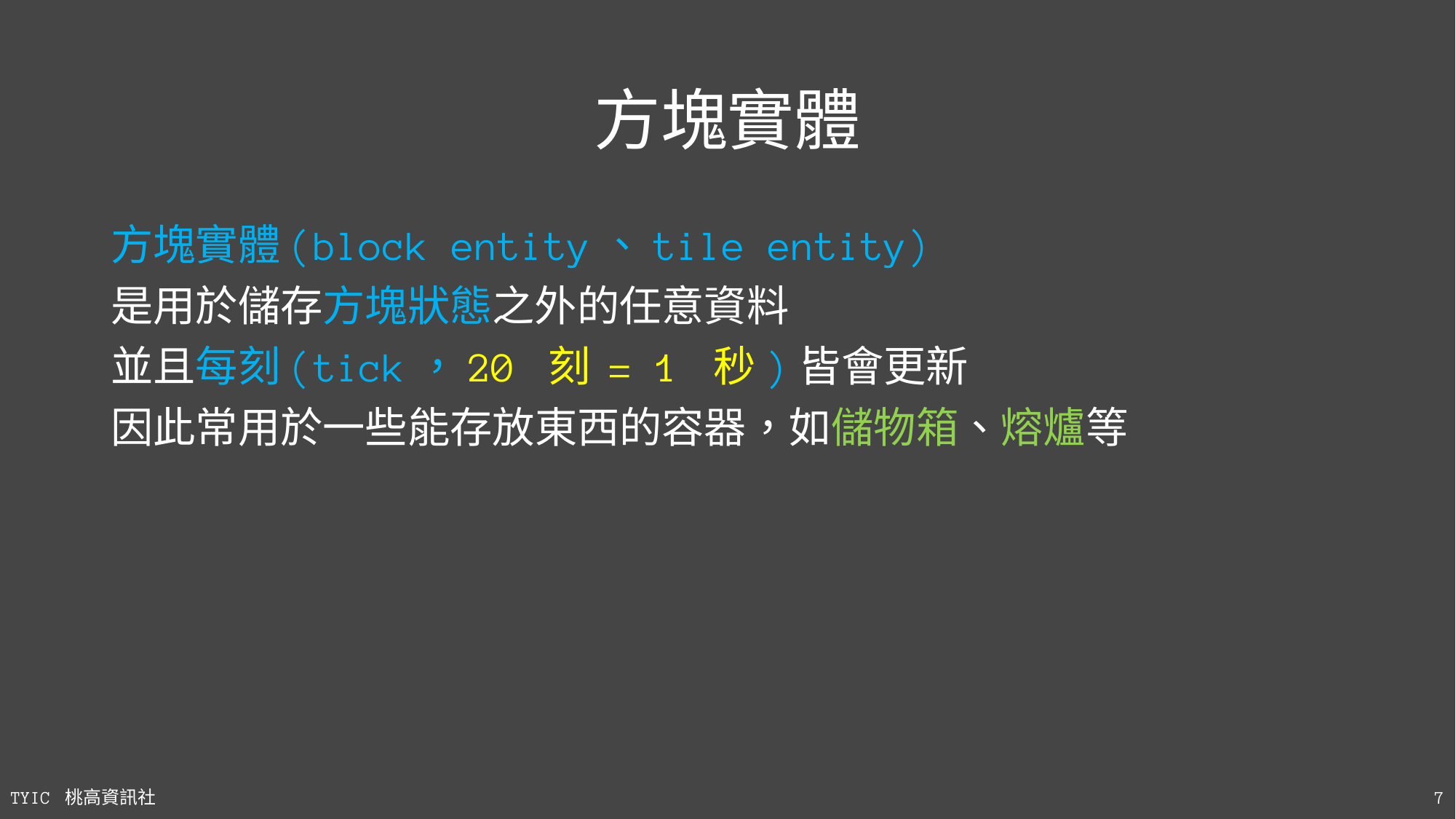

# 方塊實體
方塊實體(block entity、tile entity)
是用於儲存方塊狀態之外的任意資料
並且每刻(tick，20 刻 = 1 秒)皆會更新
因此常用於一些能存放東西的容器，如儲物箱、熔爐等